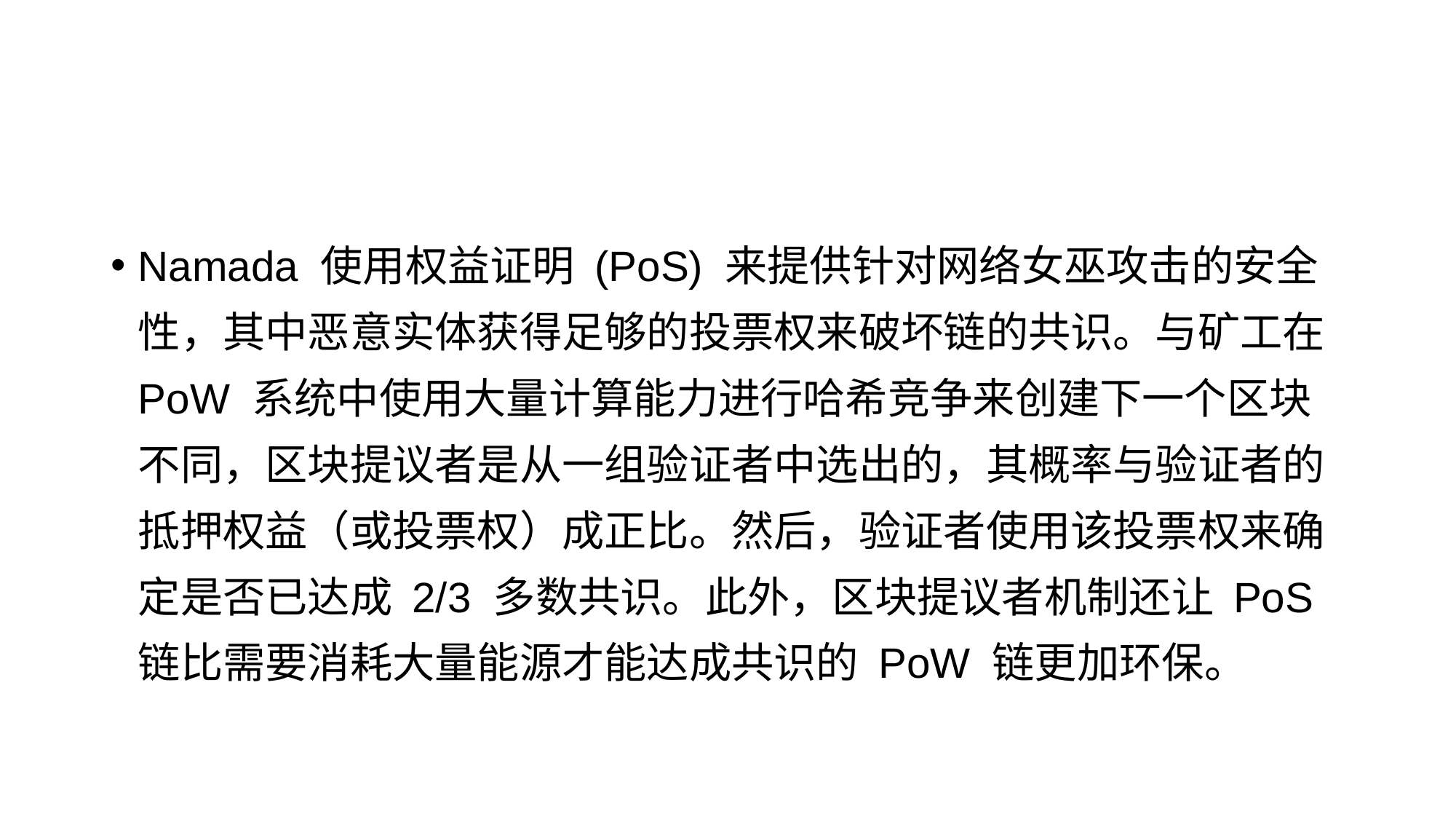

Namada 使用权益证明 (PoS) 来提供针对网络女巫攻击的安全性，其中恶意实体获得足够的投票权来破坏链的共识。与矿工在 PoW 系统中使用大量计算能力进行哈希竞争来创建下一个区块不同，区块提议者是从一组验证者中选出的，其概率与验证者的抵押权益（或投票权）成正比。然后，验证者使用该投票权来确定是否已达成 2/3 多数共识。此外，区块提议者机制还让 PoS 链比需要消耗大量能源才能达成共识的 PoW 链更加环保。